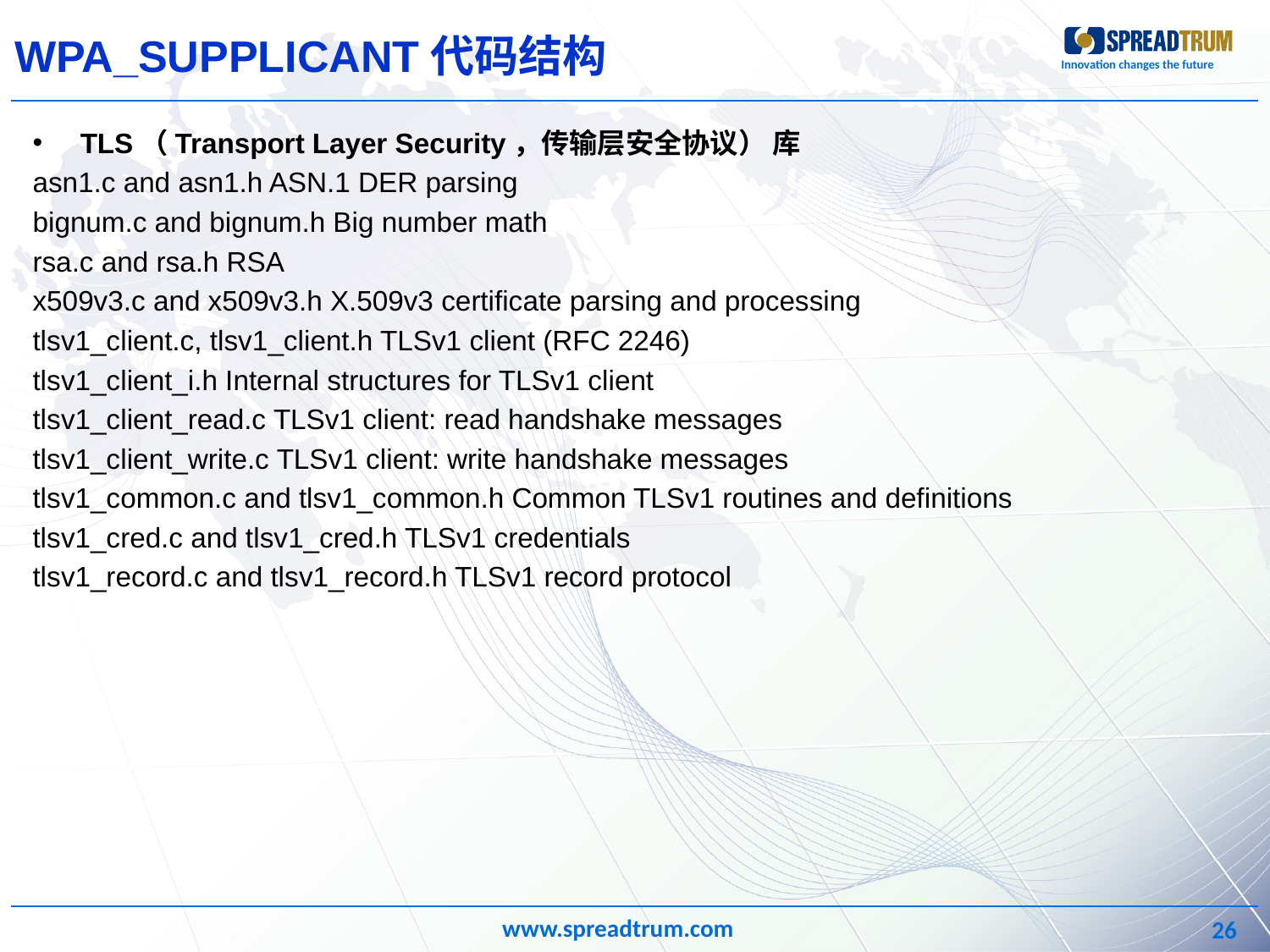

# WPA_SUPPLICANT代码结构
TLS（Transport Layer Security，传输层安全协议） 库
asn1.c and asn1.h ASN.1 DER parsing
bignum.c and bignum.h Big number math
rsa.c and rsa.h RSA
x509v3.c and x509v3.h X.509v3 certificate parsing and processing
tlsv1_client.c, tlsv1_client.h TLSv1 client (RFC 2246)
tlsv1_client_i.h Internal structures for TLSv1 client
tlsv1_client_read.c TLSv1 client: read handshake messages
tlsv1_client_write.c TLSv1 client: write handshake messages
tlsv1_common.c and tlsv1_common.h Common TLSv1 routines and definitions
tlsv1_cred.c and tlsv1_cred.h TLSv1 credentials
tlsv1_record.c and tlsv1_record.h TLSv1 record protocol